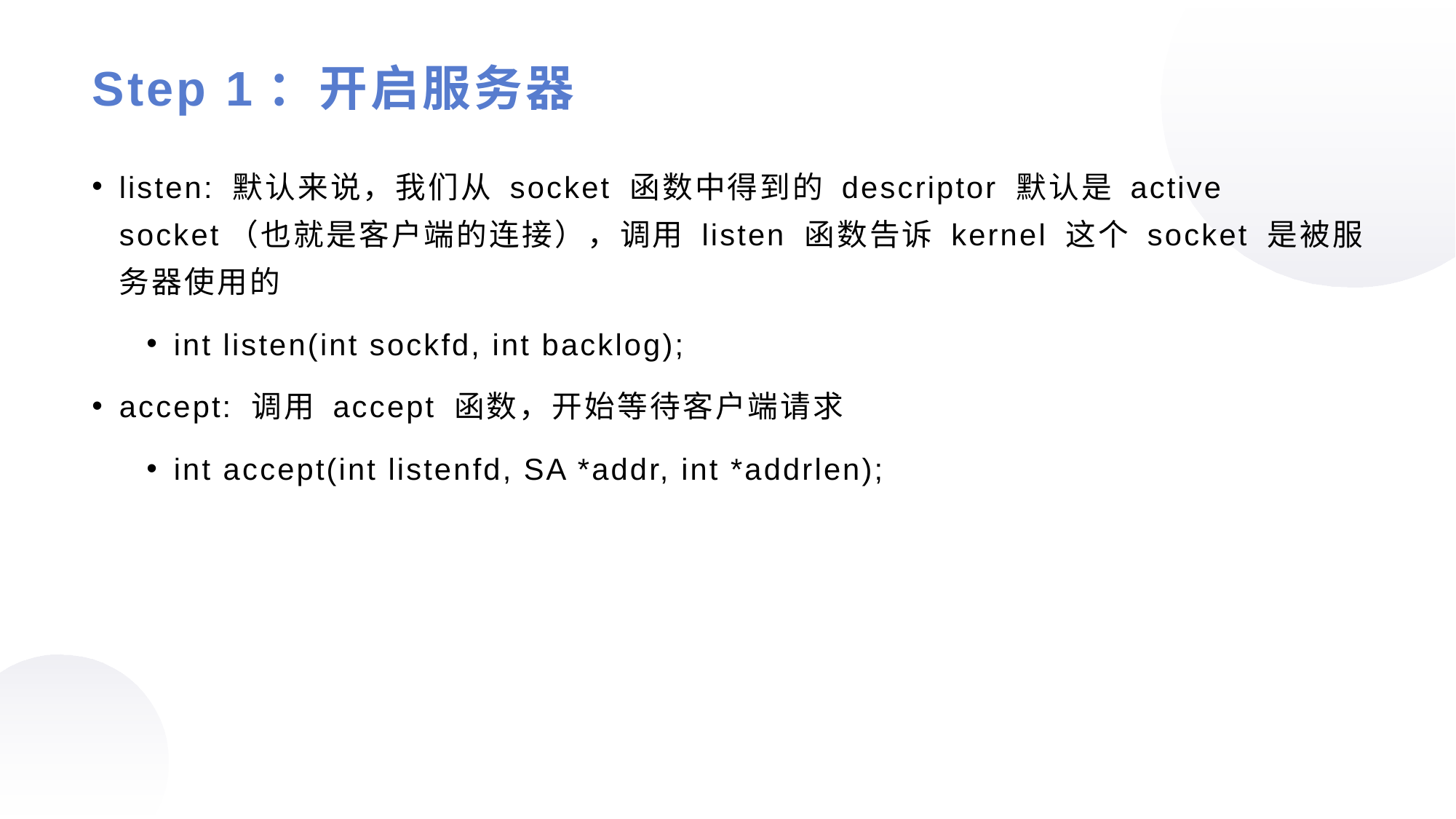

Step 1：开启服务器
listen: 默认来说，我们从 socket 函数中得到的 descriptor 默认是 active socket（也就是客户端的连接），调用 listen 函数告诉 kernel 这个 socket 是被服务器使用的
int listen(int sockfd, int backlog);
accept: 调用 accept 函数，开始等待客户端请求
int accept(int listenfd, SA *addr, int *addrlen);